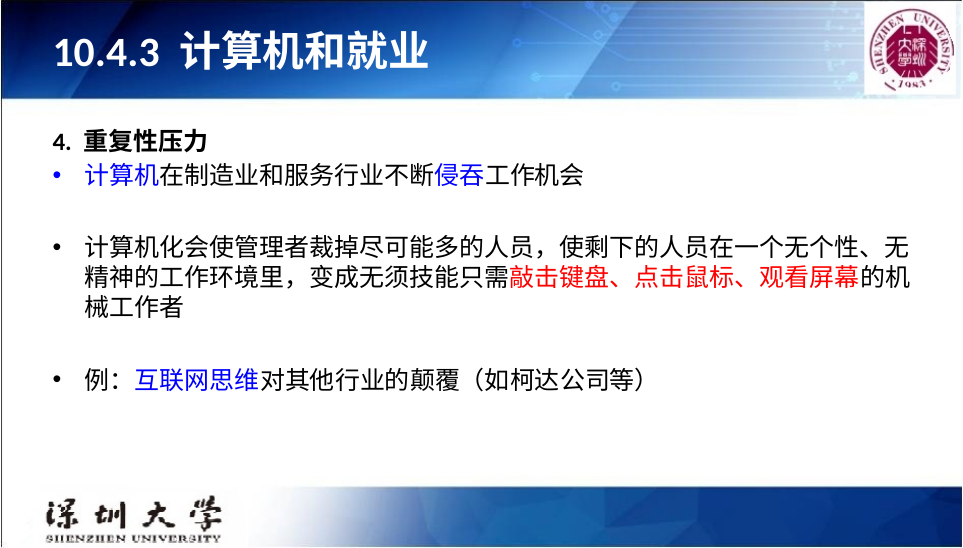

# 10.4.3 计算机和就业
4. 重复性压力
计算机在制造业和服务行业不断侵吞工作机会

计算机化会使管理者裁掉尽可能多的人员，使剩下的人员在一个无个性、无精神的工作环境里，变成无须技能只需敲击键盘、点击鼠标、观看屏幕的机械工作者

例：互联网思维对其他行业的颠覆（如柯达公司等）
376